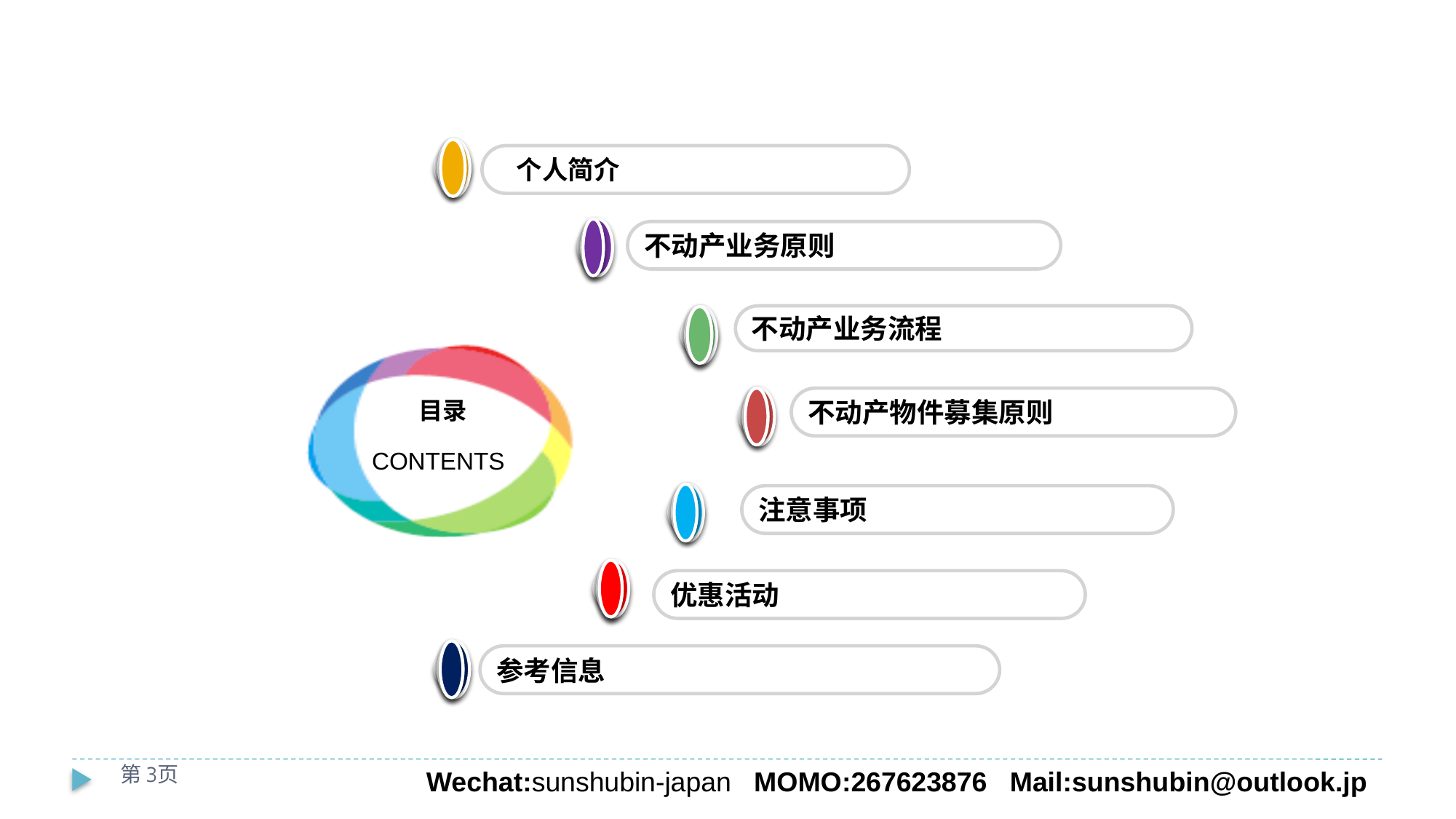

个人简介

不动产业务原则
不动产业务流程

不动产物件募集原则

注意事项

优惠活动

参考信息
第3页